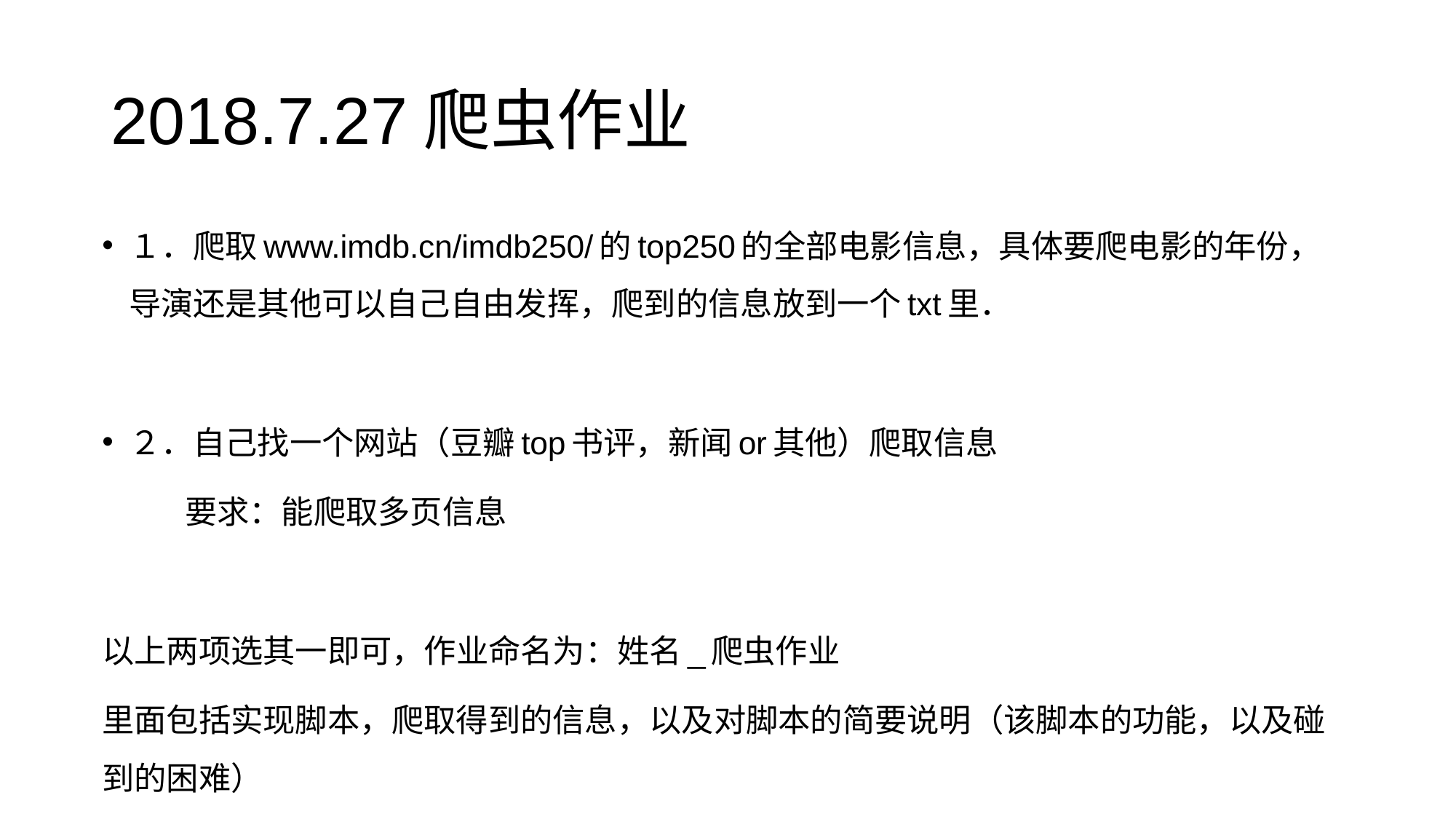

# 2018.7.27爬虫作业
１．爬取www.imdb.cn/imdb250/的top250的全部电影信息，具体要爬电影的年份，导演还是其他可以自己自由发挥，爬到的信息放到一个txt里．

２．自己找一个网站（豆瓣top书评，新闻or其他）爬取信息
	要求：能爬取多页信息

以上两项选其一即可，作业命名为：姓名_爬虫作业
里面包括实现脚本，爬取得到的信息，以及对脚本的简要说明（该脚本的功能，以及碰到的困难）